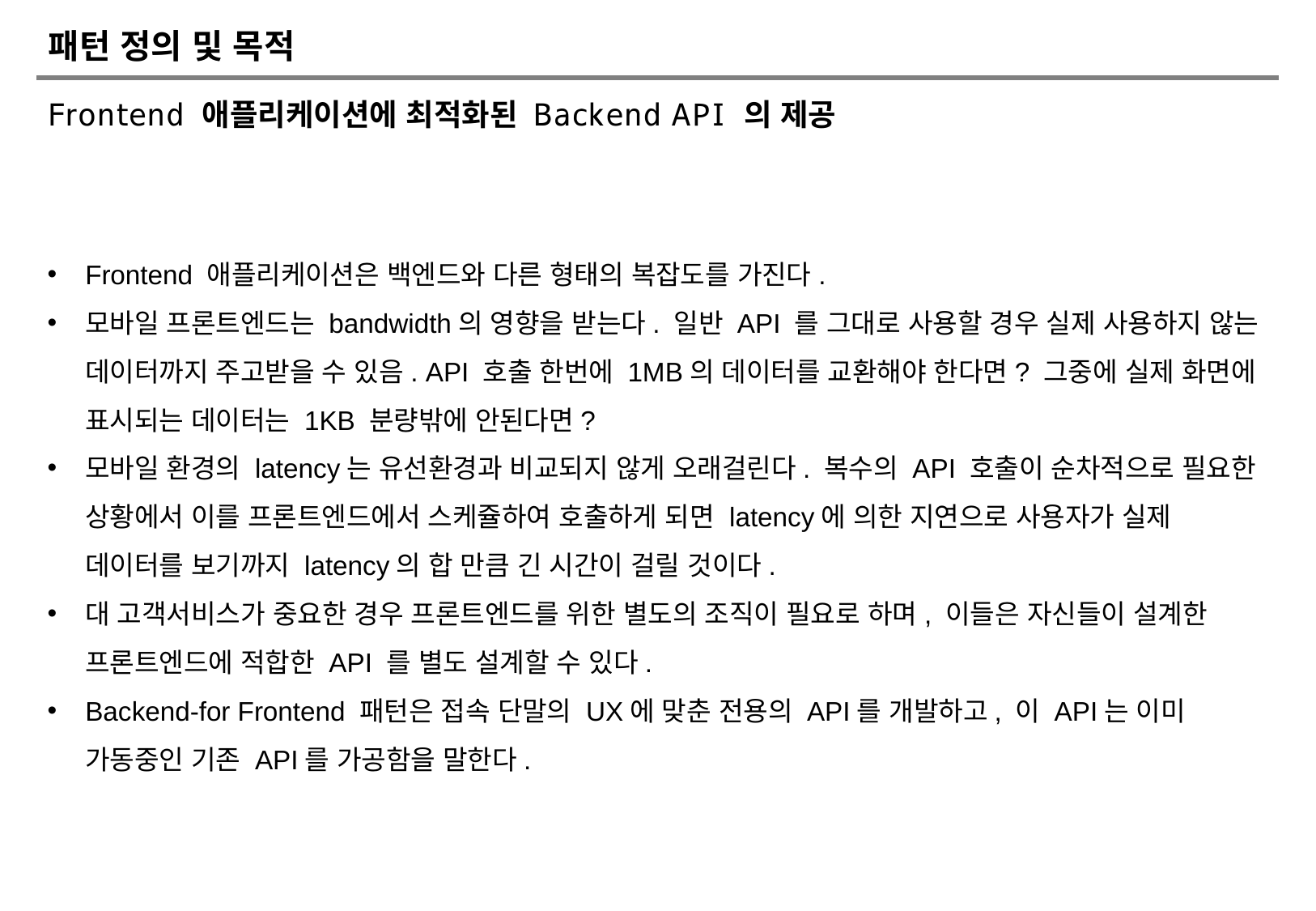

# 패턴 정의 및 목적
Frontend 애플리케이션에 최적화된 Backend API 의 제공
Frontend 애플리케이션은 백엔드와 다른 형태의 복잡도를 가진다.
모바일 프론트엔드는 bandwidth의 영향을 받는다. 일반 API 를 그대로 사용할 경우 실제 사용하지 않는 데이터까지 주고받을 수 있음. API 호출 한번에 1MB의 데이터를 교환해야 한다면? 그중에 실제 화면에 표시되는 데이터는 1KB 분량밖에 안된다면?
모바일 환경의 latency는 유선환경과 비교되지 않게 오래걸린다. 복수의 API 호출이 순차적으로 필요한 상황에서 이를 프론트엔드에서 스케쥴하여 호출하게 되면 latency에 의한 지연으로 사용자가 실제 데이터를 보기까지 latency의 합 만큼 긴 시간이 걸릴 것이다.
대 고객서비스가 중요한 경우 프론트엔드를 위한 별도의 조직이 필요로 하며, 이들은 자신들이 설계한 프론트엔드에 적합한 API 를 별도 설계할 수 있다.
Backend-for Frontend 패턴은 접속 단말의 UX에 맞춘 전용의 API를 개발하고, 이 API는 이미 가동중인 기존 API를 가공함을 말한다.